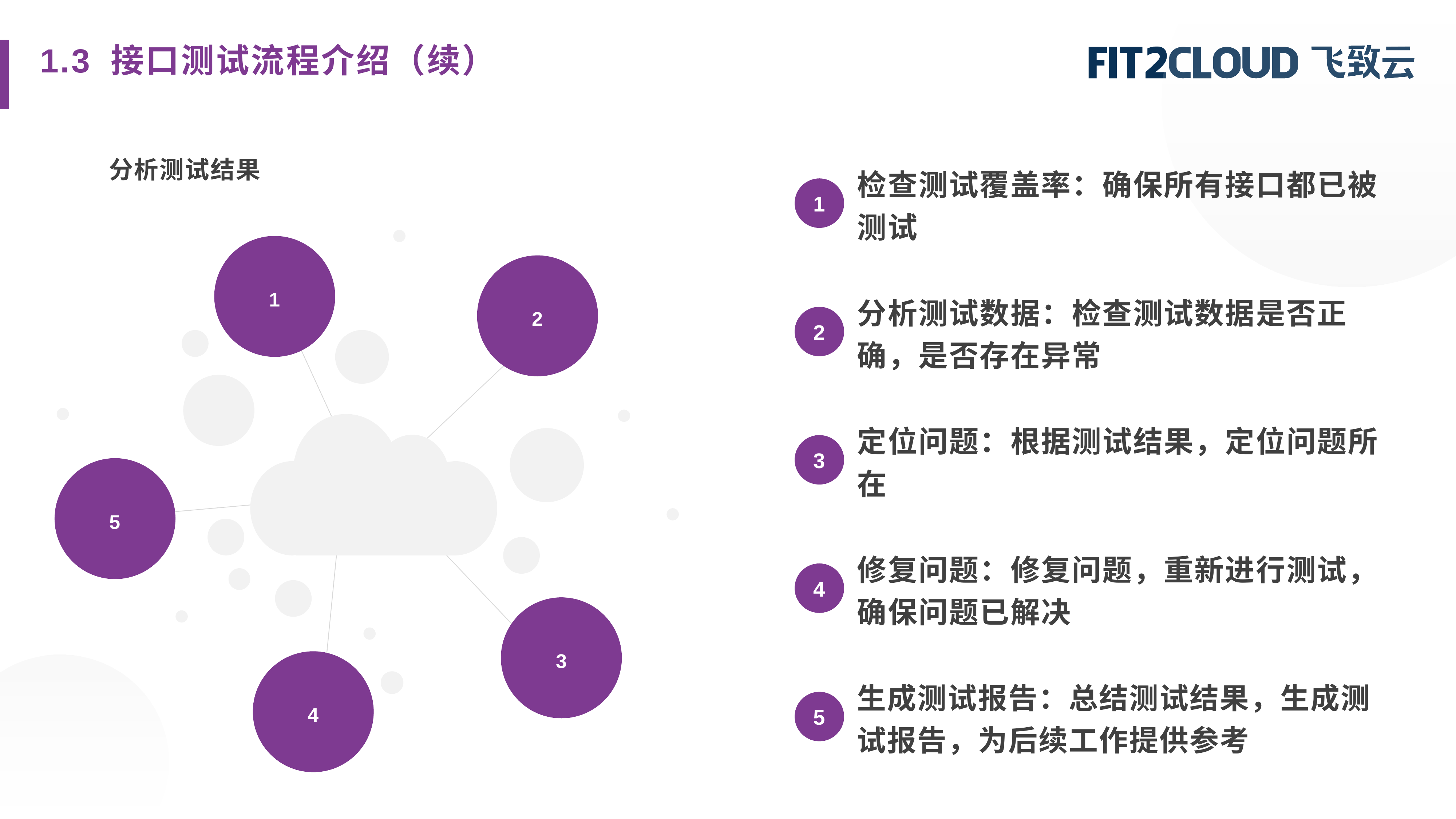

1.3 接口测试流程介绍（续）

分析测试结果
检查测试覆盖率：确保所有接口都已被测试
1

1
2
分析测试数据：检查测试数据是否正确，是否存在异常
2

定位问题：根据测试结果，定位问题所在

3
5

修复问题：修复问题，重新进行测试，确保问题已解决
4

3

4

生成测试报告：总结测试结果，生成测试报告，为后续工作提供参考

5